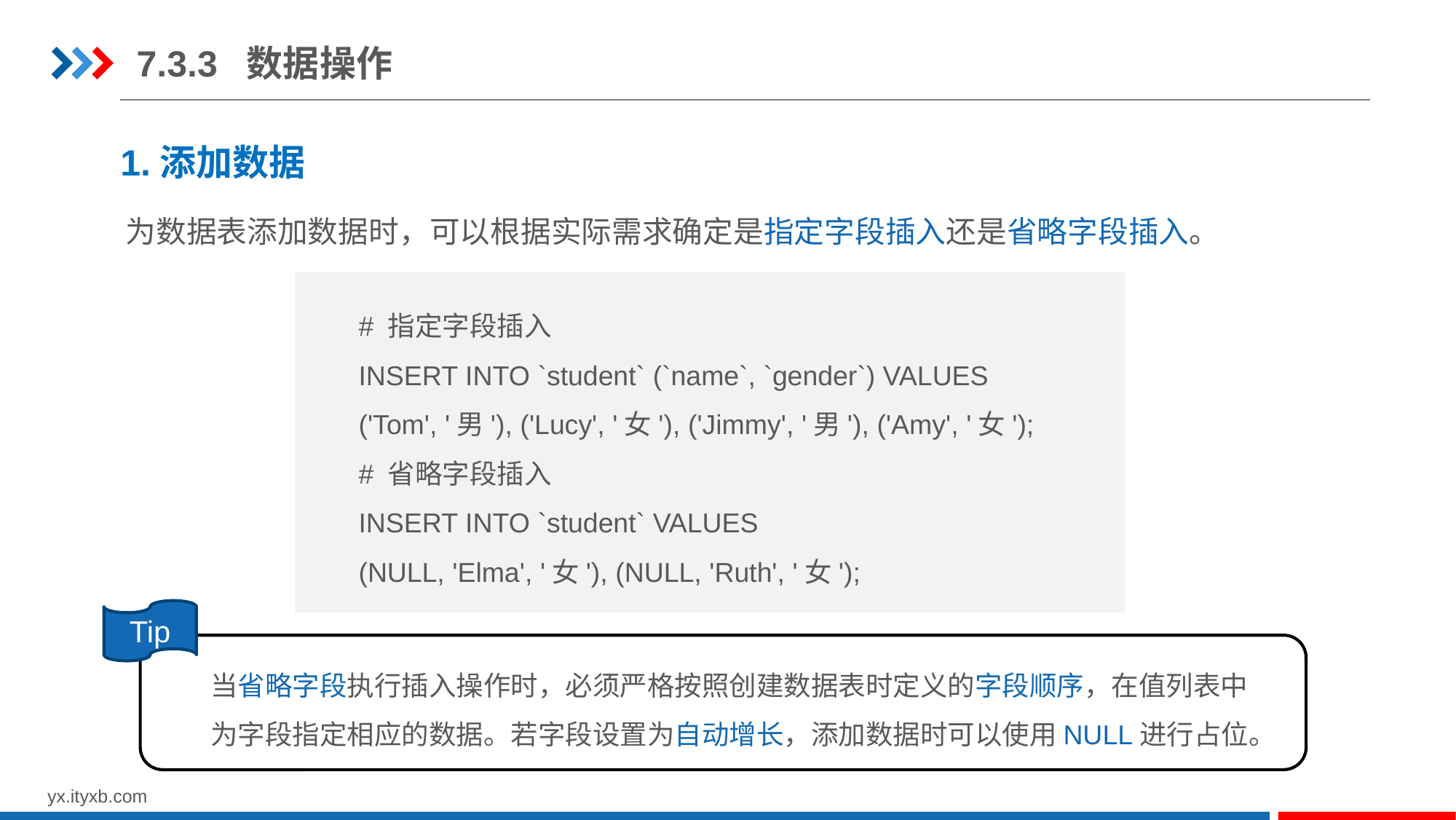

7.3.3  数据操作
1.添加数据
为数据表添加数据时，可以根据实际需求确定是指定字段插入还是省略字段插入。

# 指定字段插入
INSERT INTO `student` (`name`, `gender`) VALUES
('Tom', '男'), ('Lucy', '女'), ('Jimmy', '男'), ('Amy', '女');
# 省略字段插入
INSERT INTO `student` VALUES
(NULL, 'Elma', '女'), (NULL, 'Ruth', '女');
Tip

当省略字段执行插入操作时，必须严格按照创建数据表时定义的字段顺序，在值列表中为字段指定相应的数据。若字段设置为自动增长，添加数据时可以使用NULL进行占位。